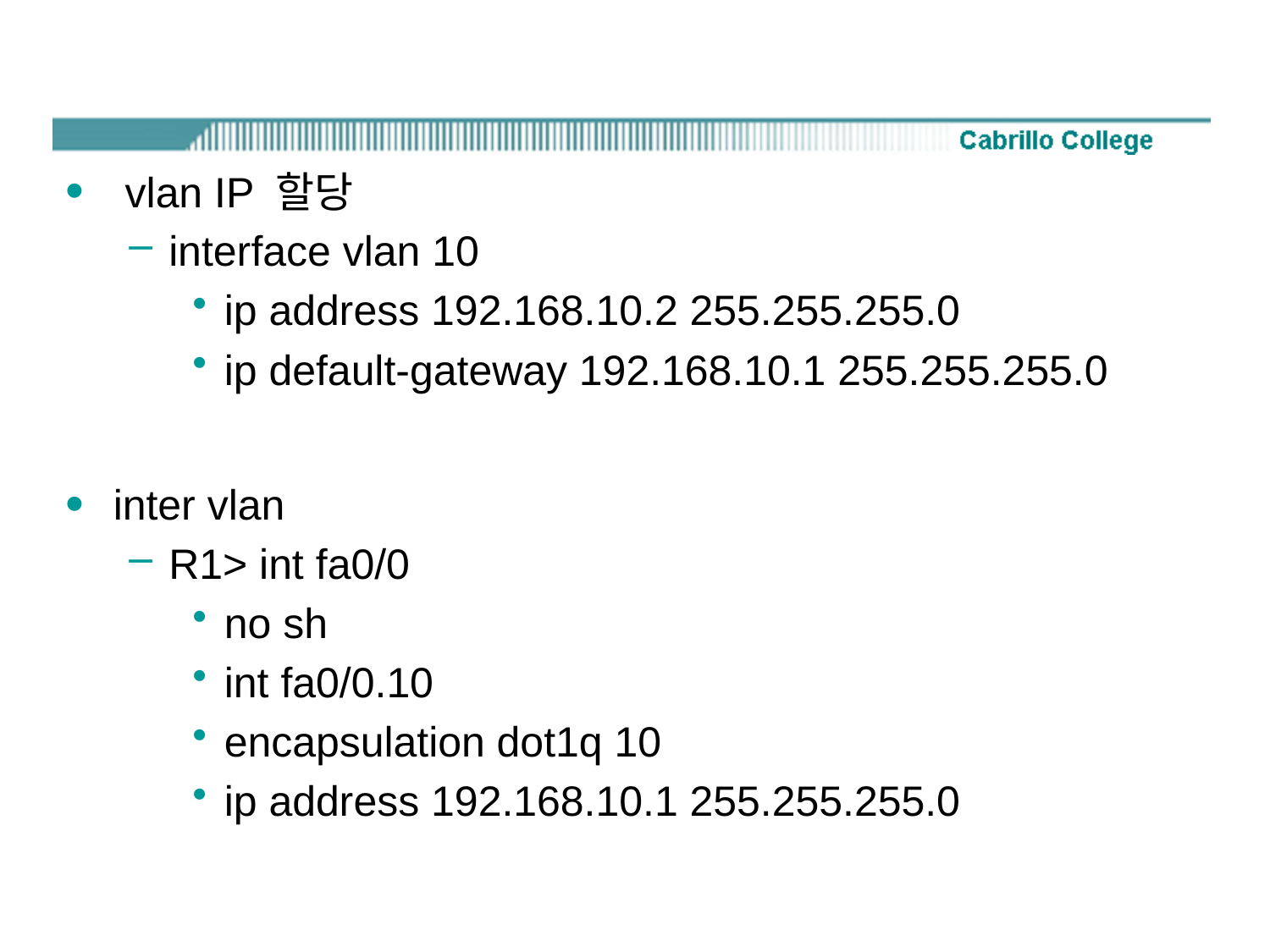

#
 vlan IP 할당
interface vlan 10
ip address 192.168.10.2 255.255.255.0
ip default-gateway 192.168.10.1 255.255.255.0

inter vlan
R1> int fa0/0
no sh
int fa0/0.10
encapsulation dot1q 10
ip address 192.168.10.1 255.255.255.0